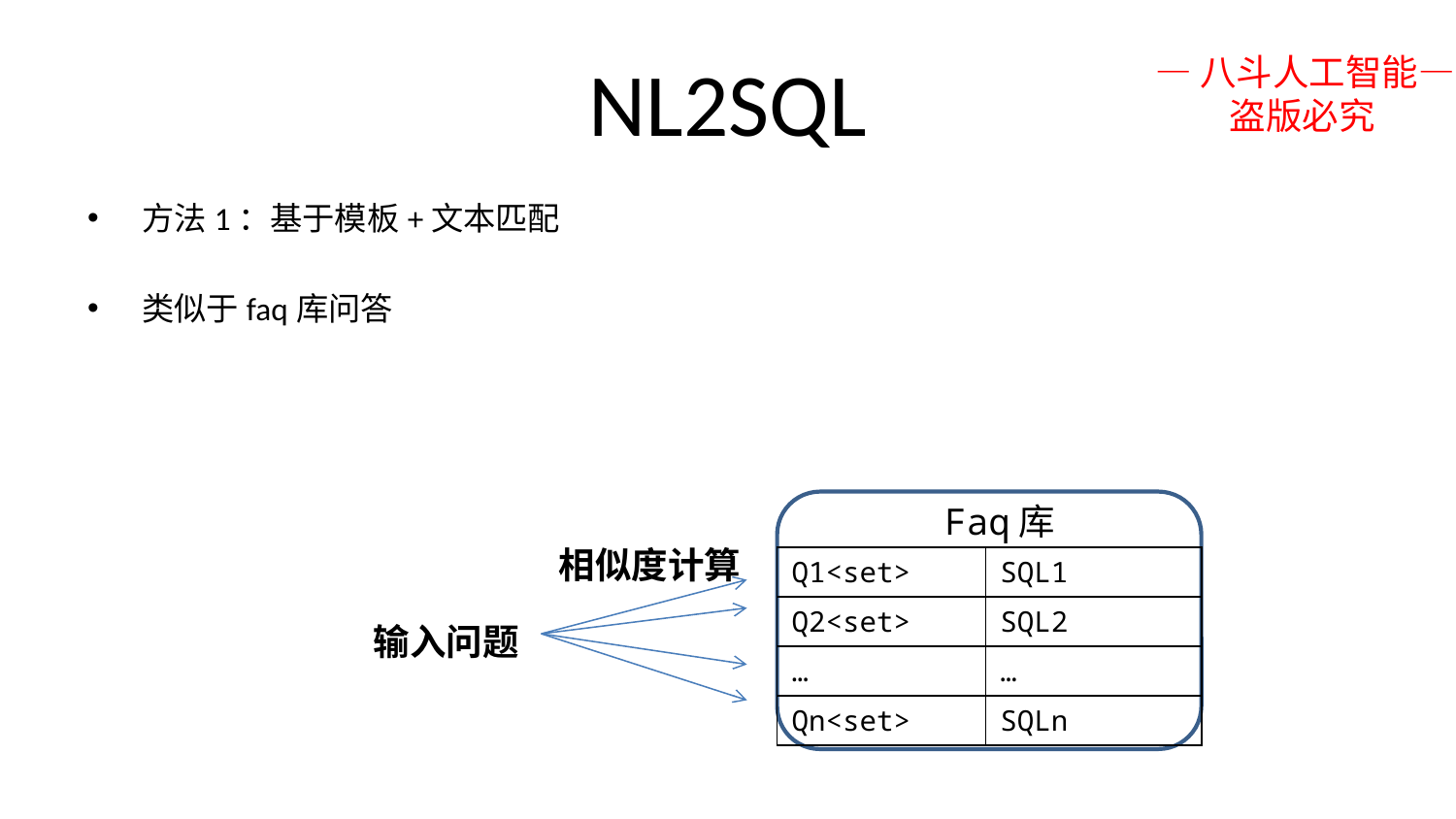

# NL2SQL
—八斗人工智能—
        盗版必究
方法1：基于模板+文本匹配

类似于faq库问答

Faq库

相似度计算
| Q1<set> | SQL1 |
| --- | --- |
| Q2<set> | SQL2 |
| … | … |
| Qn<set> | SQLn |
输入问题